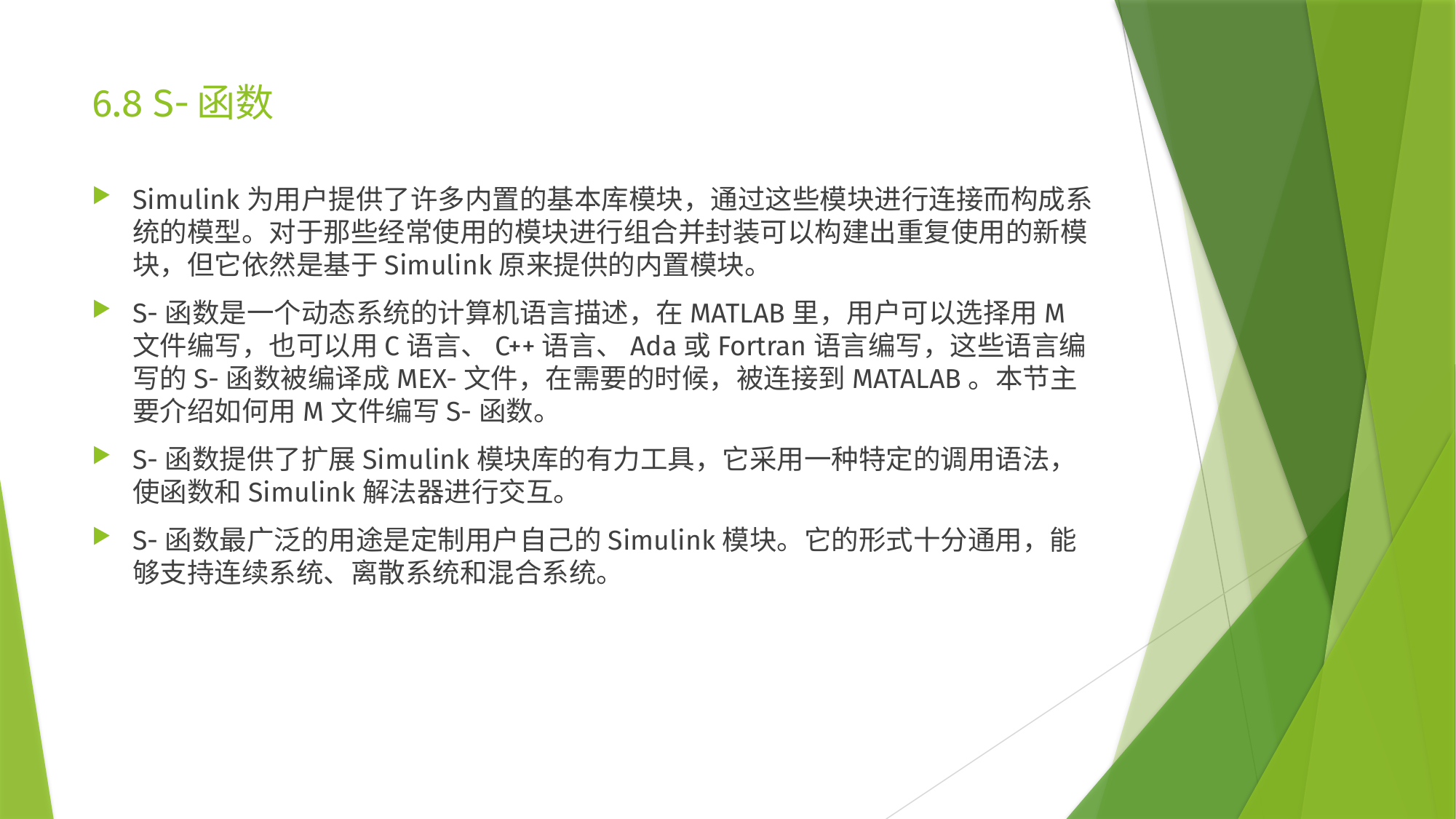

# 6.8 S-函数
Simulink为用户提供了许多内置的基本库模块，通过这些模块进行连接而构成系统的模型。对于那些经常使用的模块进行组合并封装可以构建出重复使用的新模块，但它依然是基于Simulink原来提供的内置模块。
S-函数是一个动态系统的计算机语言描述，在MATLAB里，用户可以选择用M文件编写，也可以用C语言、C++语言、Ada或Fortran语言编写，这些语言编写的S-函数被编译成MEX-文件，在需要的时候，被连接到MATALAB。本节主要介绍如何用M文件编写S-函数。
S-函数提供了扩展Simulink模块库的有力工具，它采用一种特定的调用语法，使函数和Simulink解法器进行交互。
S-函数最广泛的用途是定制用户自己的Simulink模块。它的形式十分通用，能够支持连续系统、离散系统和混合系统。